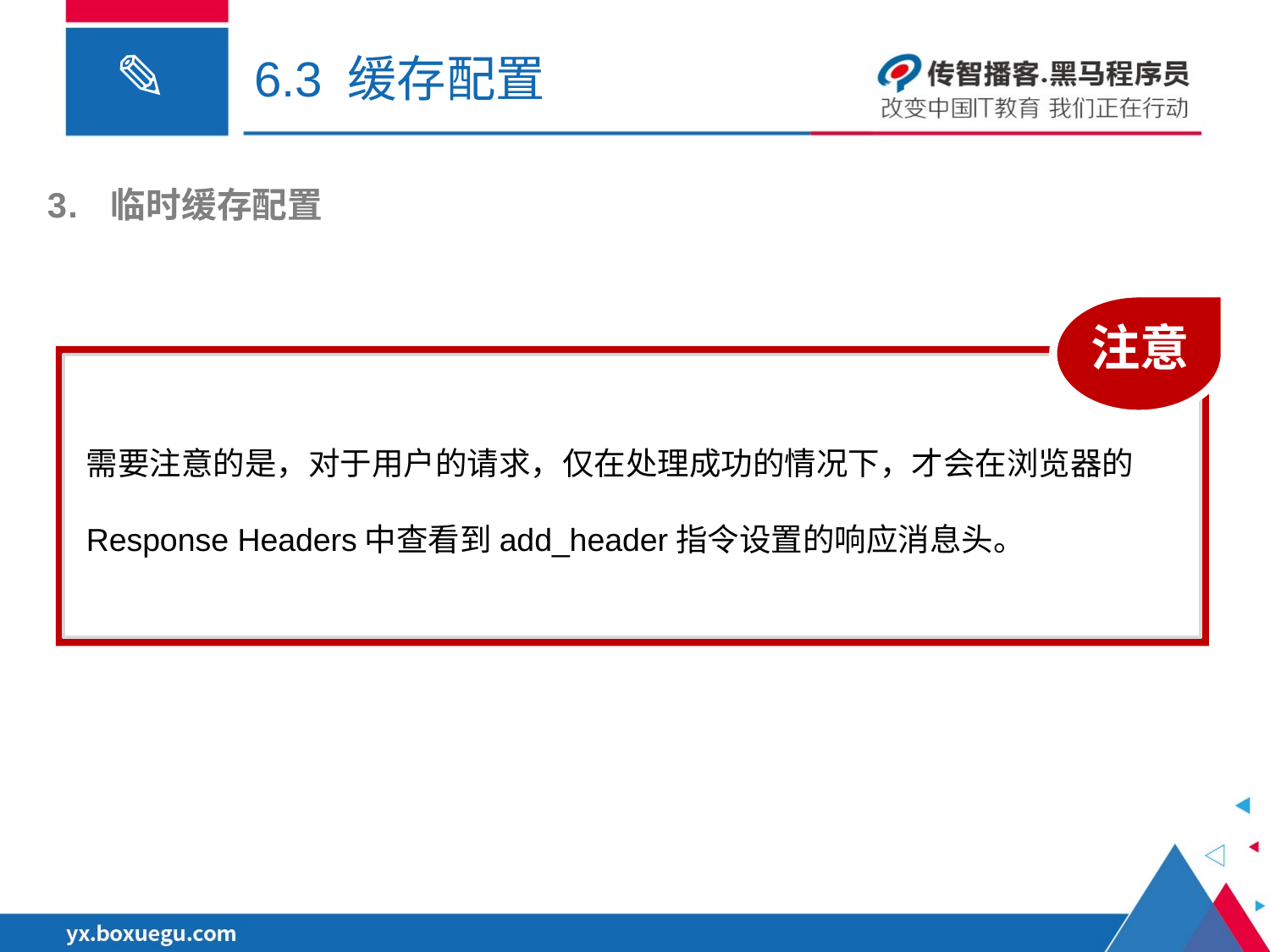

# 6.3 缓存配置
临时缓存配置

注意

需要注意的是，对于用户的请求，仅在处理成功的情况下，才会在浏览器的Response Headers中查看到add_header指令设置的响应消息头。